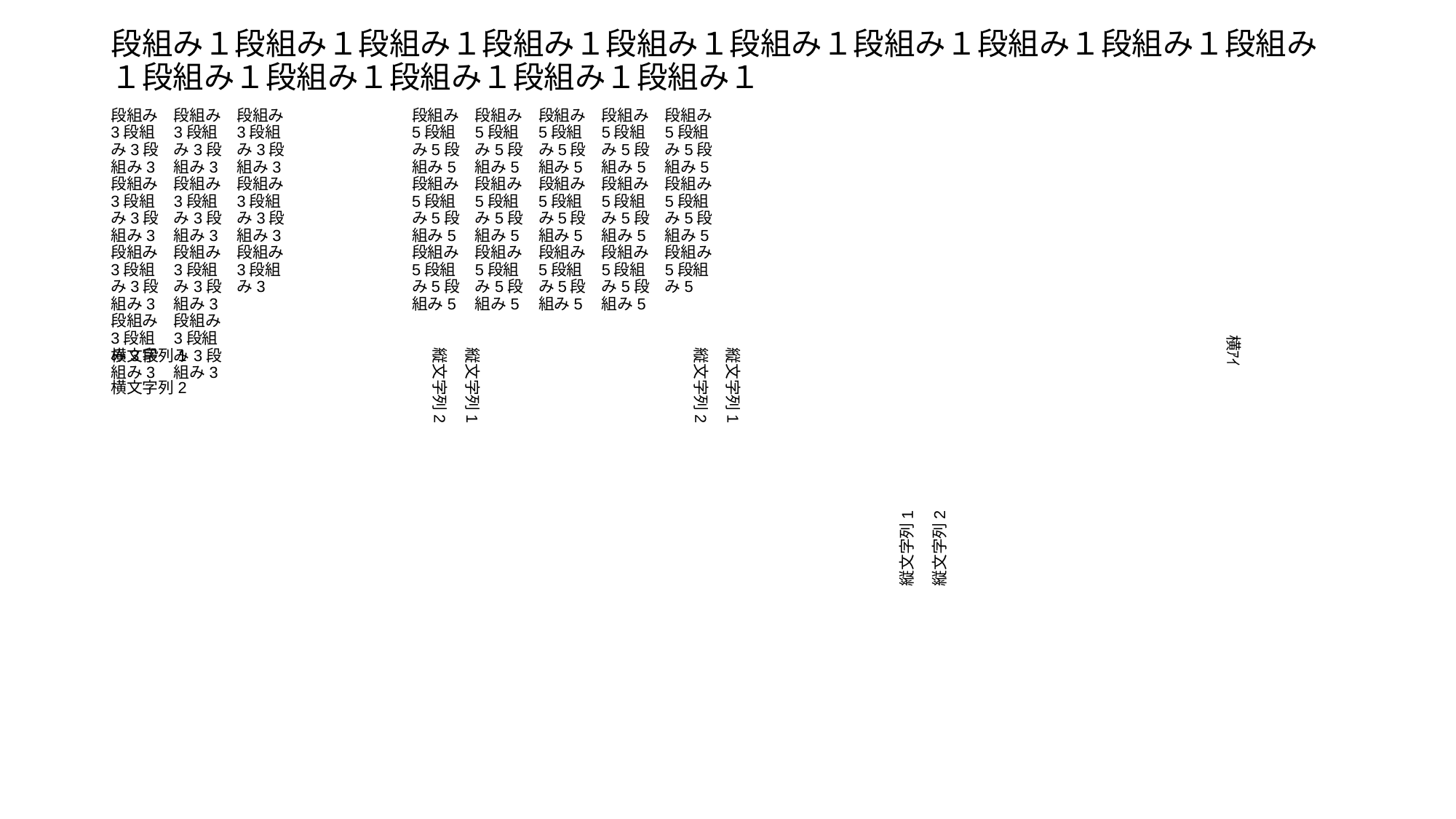

段組み１段組み１段組み１段組み１段組み１段組み１段組み１段組み１段組み１段組み１段組み１段組み１段組み１段組み１段組み１

段組み5段組み5段組み5段組み5段組み5段組み5段組み5段組み5段組み5段組み5段組み5段組み5段組み5段組み5段組み5段組み5段組み5段組み5段組み5段組み5段組み5段組み5段組み5段組み5段組み5段組み5段組み5段組み5段組み5段組み5段組み5段組み5段組み5段組み5段組み5段組み5段組み5段組み5段組み5段組み5段組み5段組み5段組み5段組み5
段組み3段組み3段組み3段組み3段組み3段組み3段組み3段組み3段組み3段組み3段組み3段組み3段組み3段組み3段組み3段組み3段組み3段組み3段組み3段組み3段組み3段組み3段組み3段組み3段組み3段組み3段組み3段組み3段組み3段組み3段組み3段組み3

横ｱｲ

横文字列1
横文字列2
縦文字列1
縦文字列2

縦文字列1
縦文字列2

縦文字列1
縦文字列2